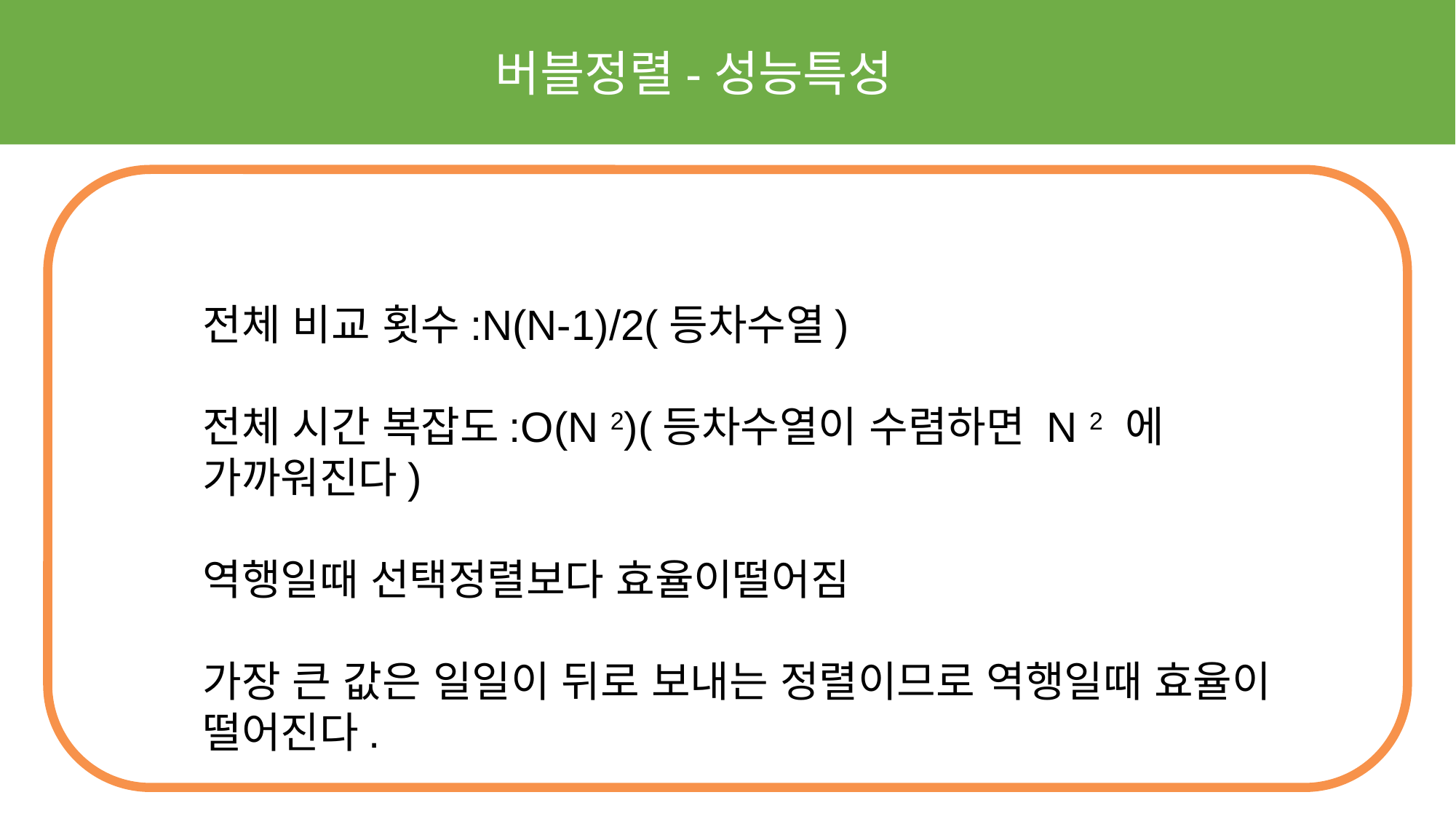

버블정렬-성능특성

전체 비교 횟수:N(N-1)/2(등차수열)

전체 시간 복잡도:O(N 2)(등차수열이 수렴하면 N 2 에 가까워진다)

역행일때 선택정렬보다 효율이떨어짐

가장 큰 값은 일일이 뒤로 보내는 정렬이므로 역행일때 효율이 떨어진다.